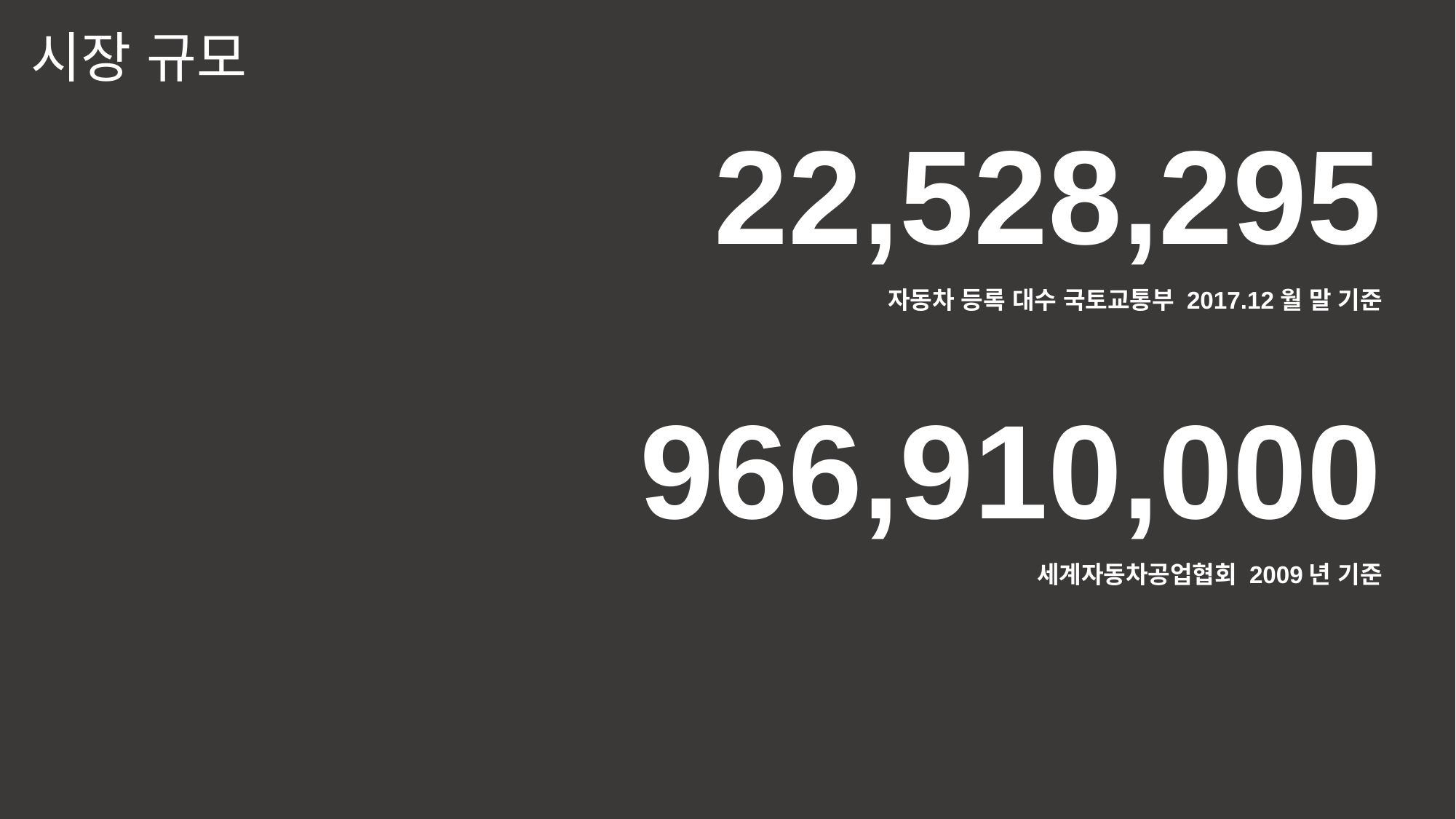

시장 규모
22,528,295
자동차 등록 대수 국토교통부 2017.12월 말 기준

966,910,000
세계자동차공업협회 2009년 기준